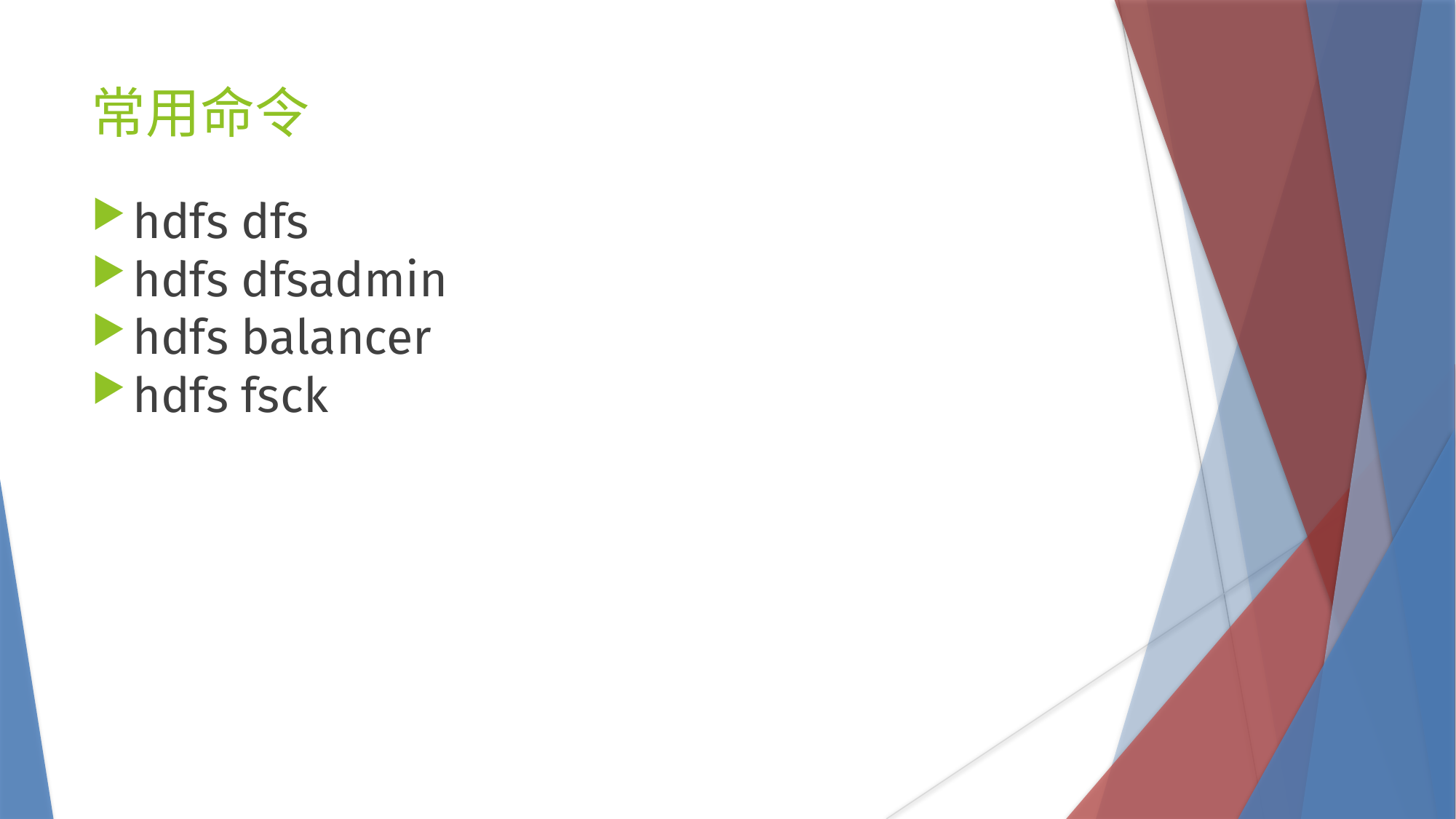

常用命令
hdfs dfs
hdfs dfsadmin
hdfs balancer
hdfs fsck